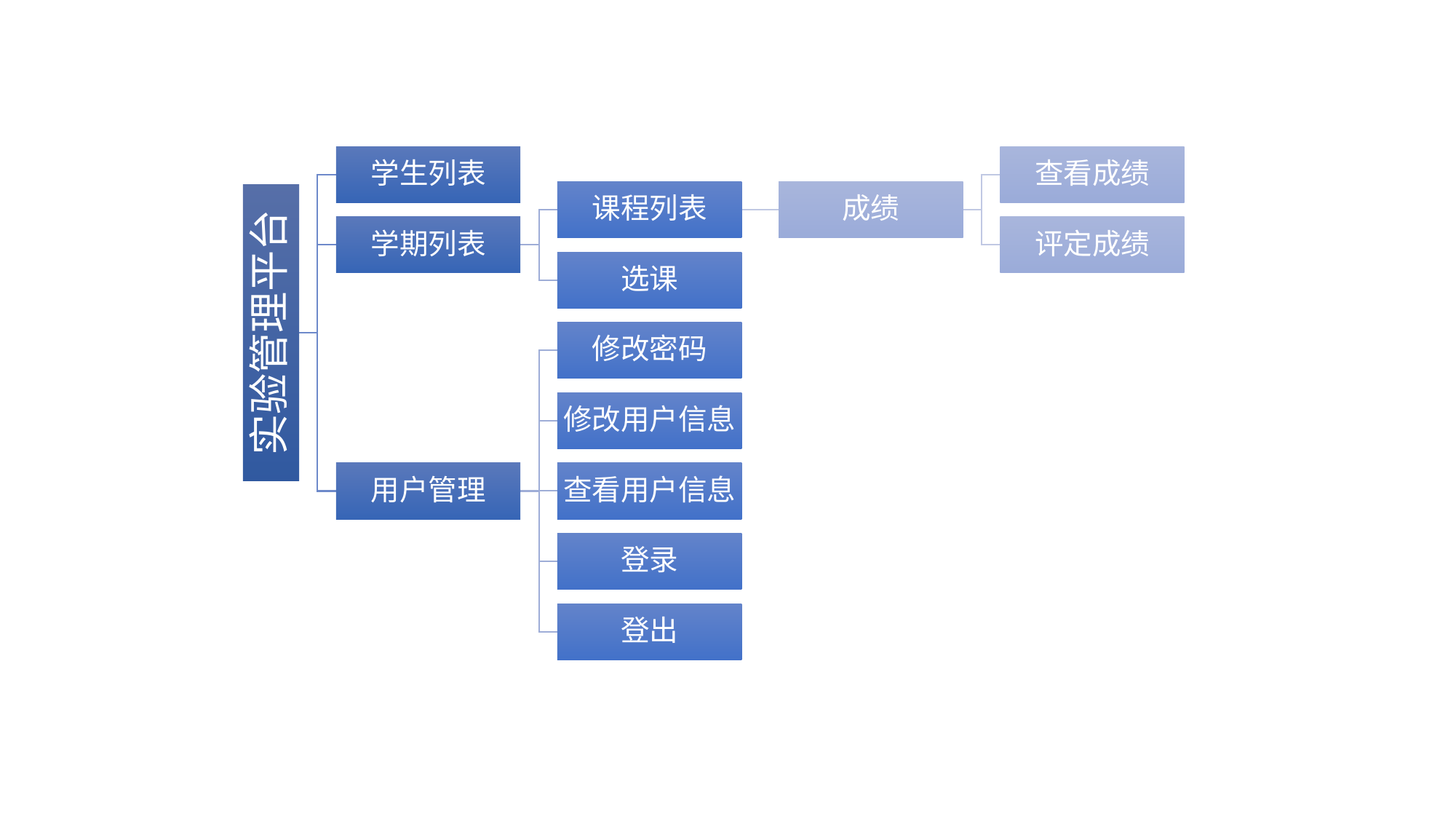

实验管理平台
学生列表
学期列表
课程列表
成绩
查看成绩
评定成绩
选课
用户管理
修改密码
修改用户信息
查看用户信息
登录
登出